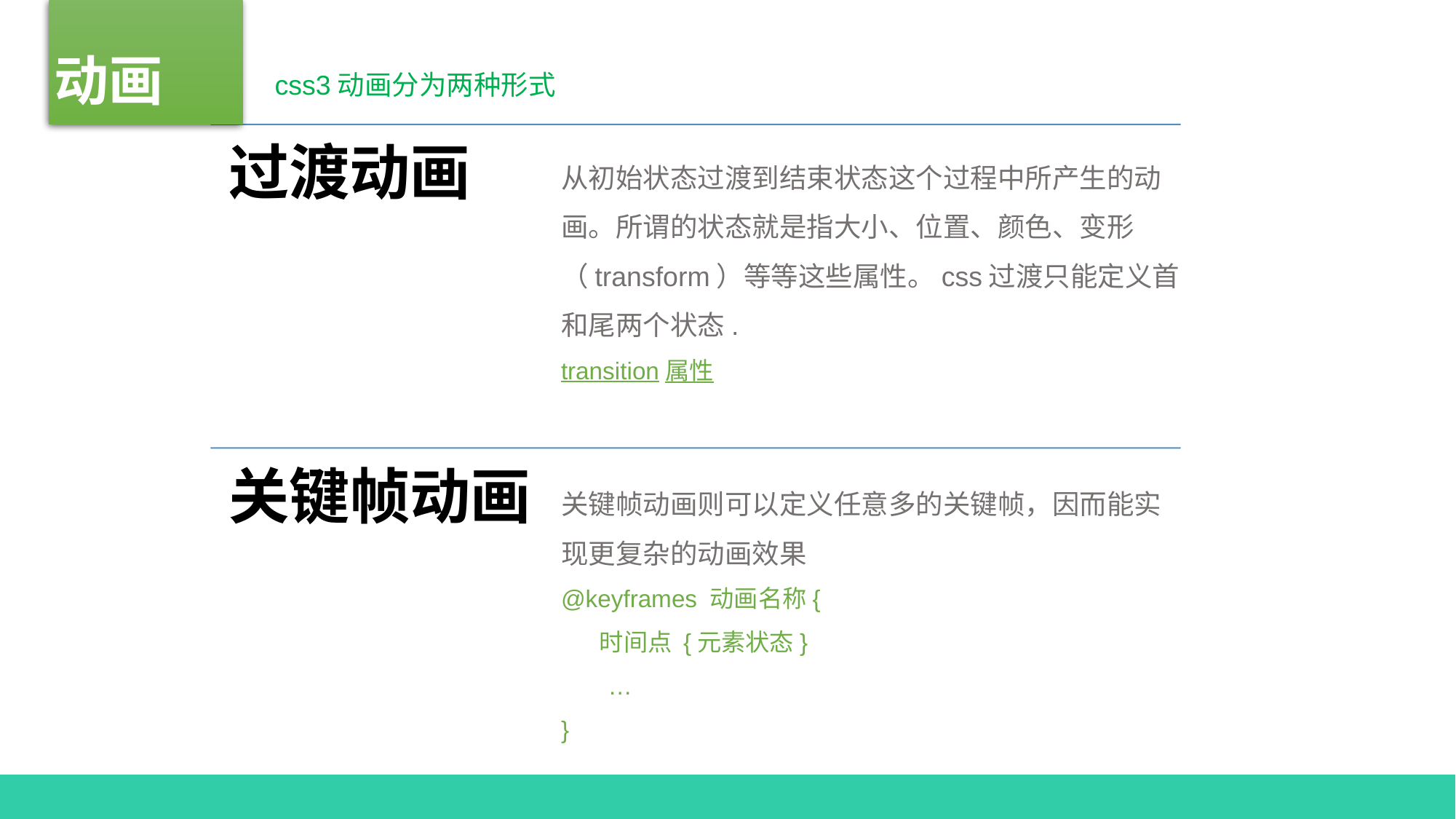

动画
css3动画分为两种形式
过渡动画
关键帧动画
从初始状态过渡到结束状态这个过程中所产生的动画。所谓的状态就是指大小、位置、颜色、变形（transform）等等这些属性。css过渡只能定义首和尾两个状态.
transition属性
关键帧动画则可以定义任意多的关键帧，因而能实现更复杂的动画效果
@keyframes 动画名称{
      时间点 {元素状态}
       …
}